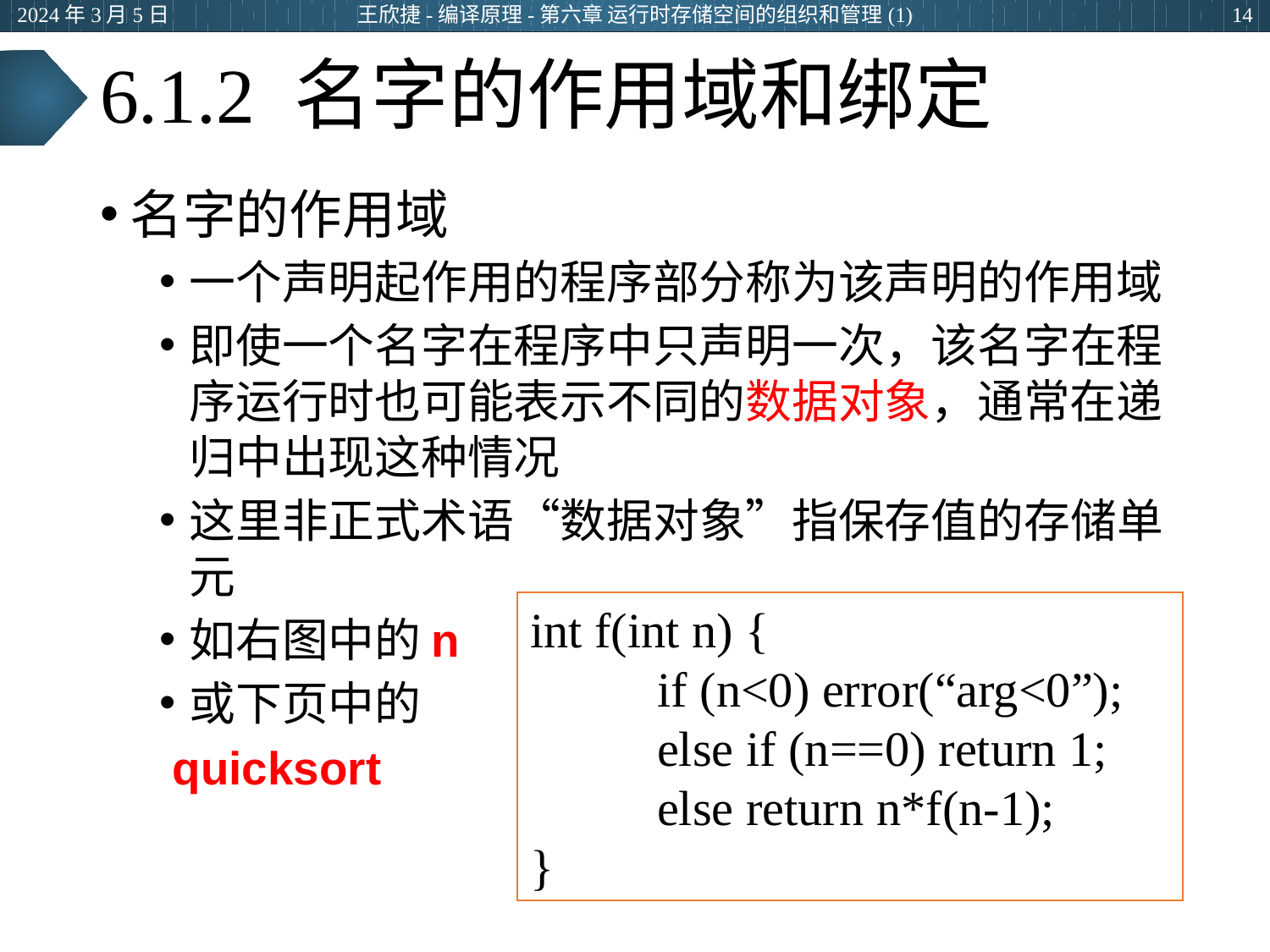

2024年3月5日
王欣捷-编译原理-第六章 运行时存储空间的组织和管理(1)
14
# 6.1.2 名字的作用域和绑定
名字的作用域
一个声明起作用的程序部分称为该声明的作用域
即使一个名字在程序中只声明一次，该名字在程序运行时也可能表示不同的数据对象，通常在递归中出现这种情况
这里非正式术语“数据对象”指保存值的存储单元
如右图中的n
或下页中的
 quicksort
int f(int n) {
	if (n<0) error(“arg<0”);
	else if (n==0) return 1;
	else return n*f(n-1);
}